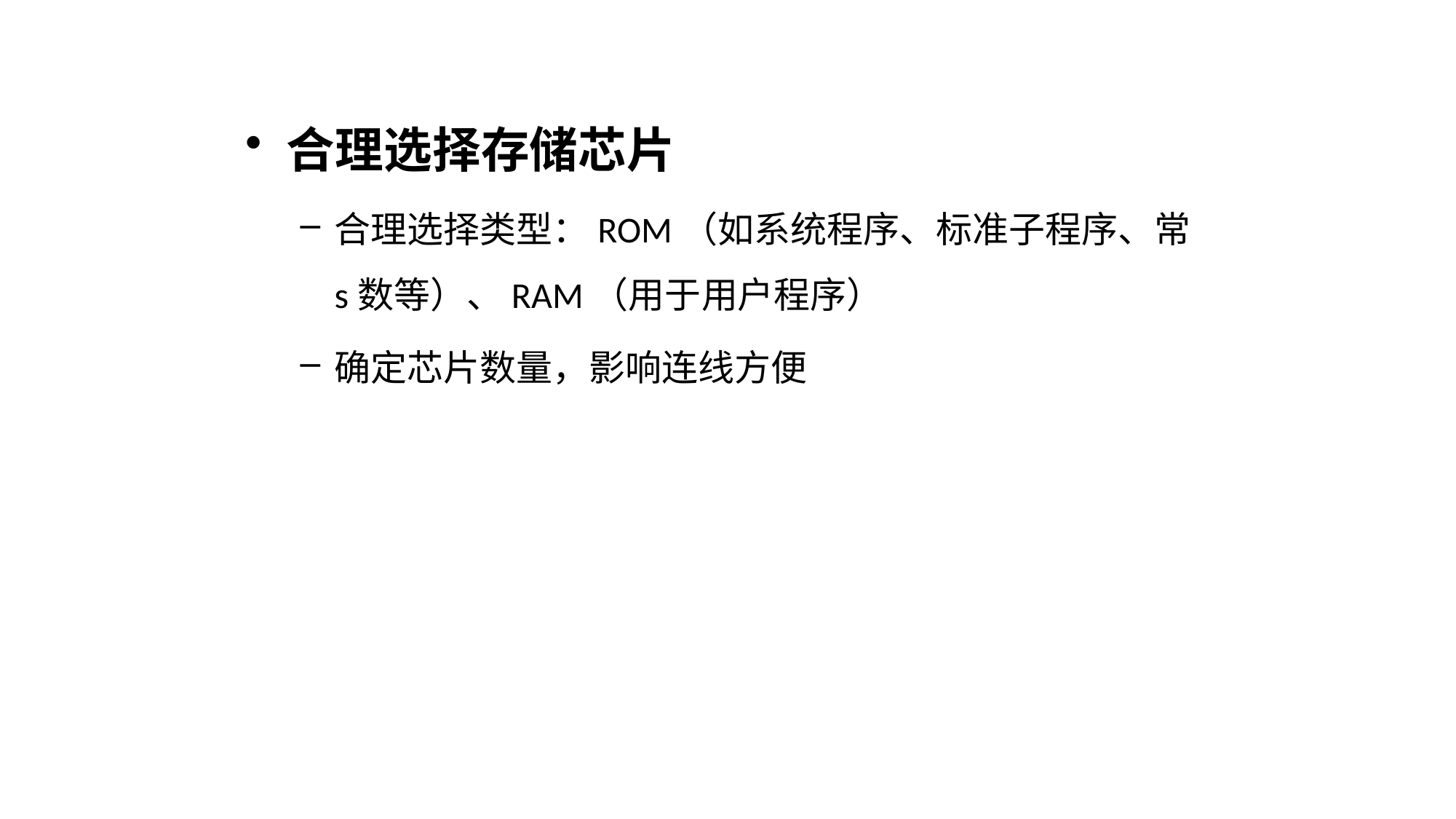

合理选择存储芯片
合理选择类型：ROM（如系统程序、标准子程序、常s数等）、RAM（用于用户程序）
确定芯片数量，影响连线方便